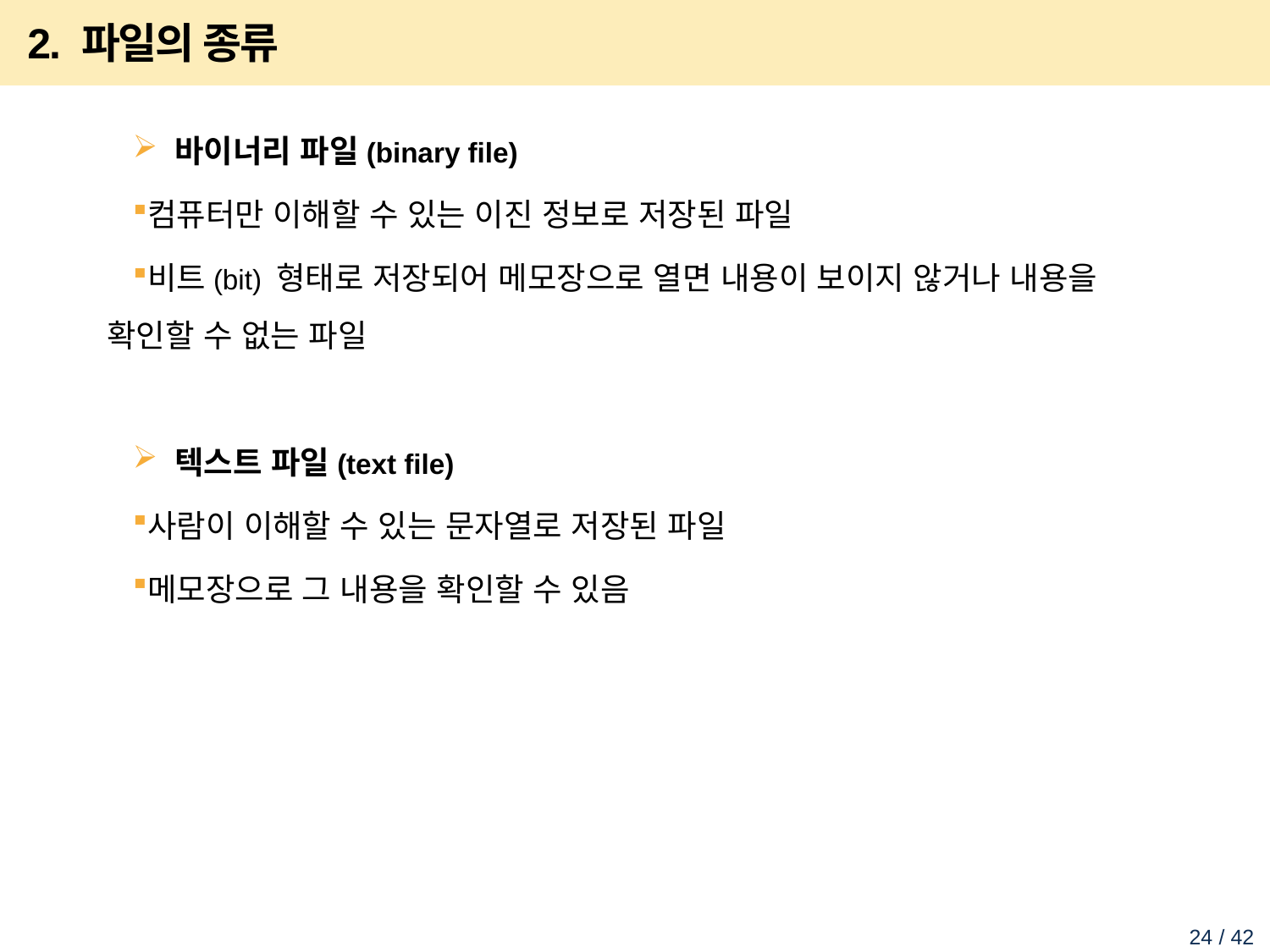

# 2. 파일의 종류
 바이너리 파일(binary file)
컴퓨터만 이해할 수 있는 이진 정보로 저장된 파일
비트(bit) 형태로 저장되어 메모장으로 열면 내용이 보이지 않거나 내용을 확인할 수 없는 파일

 텍스트 파일(text file)
사람이 이해할 수 있는 문자열로 저장된 파일
메모장으로 그 내용을 확인할 수 있음